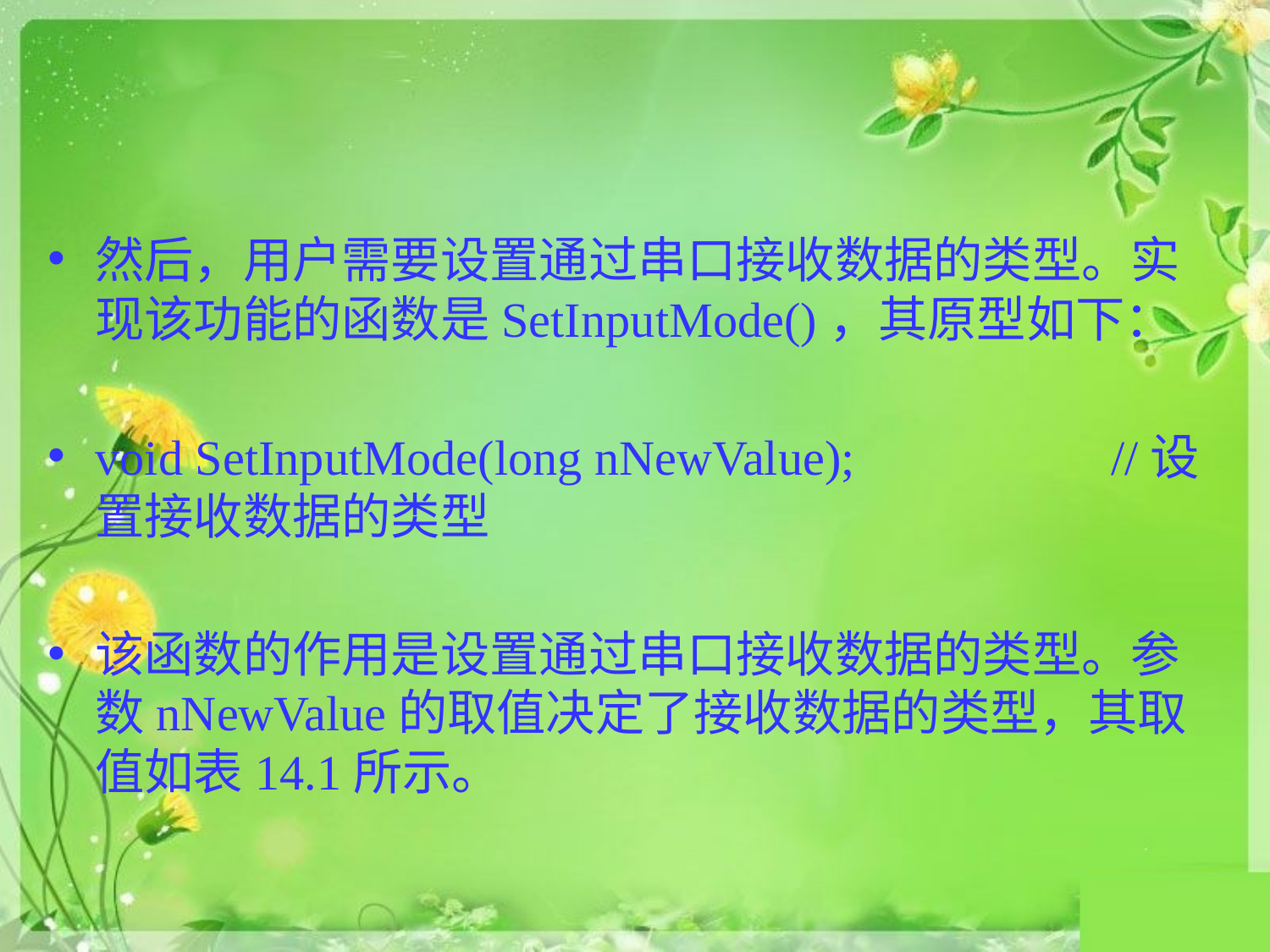

#
然后，用户需要设置通过串口接收数据的类型。实现该功能的函数是SetInputMode()，其原型如下：

void SetInputMode(long nNewValue);			//设置接收数据的类型

该函数的作用是设置通过串口接收数据的类型。参数nNewValue的取值决定了接收数据的类型，其取值如表14.1所示。